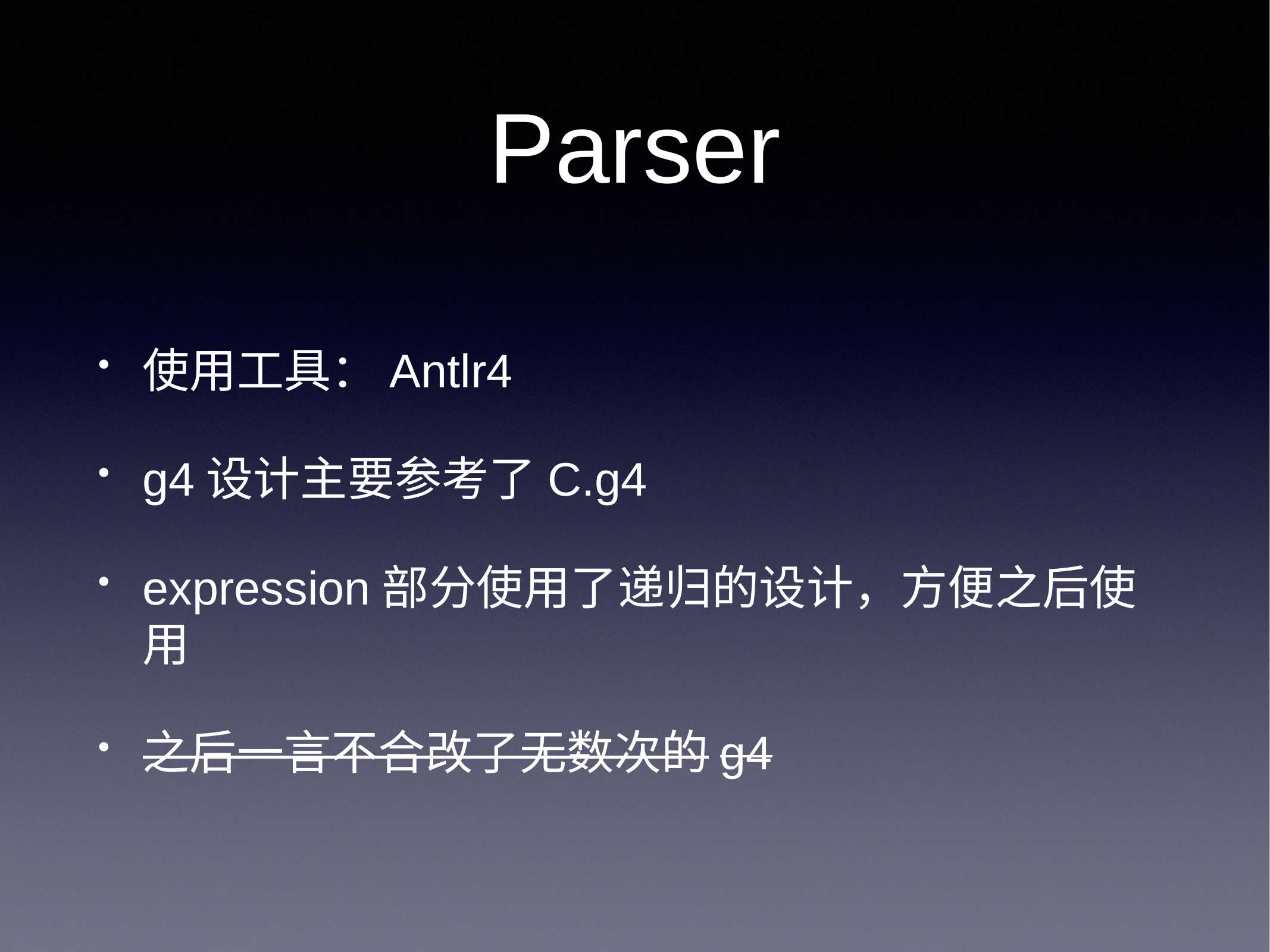

# Parser
使用工具：Antlr4
g4设计主要参考了C.g4
expression部分使用了递归的设计，方便之后使用
之后一言不合改了无数次的g4